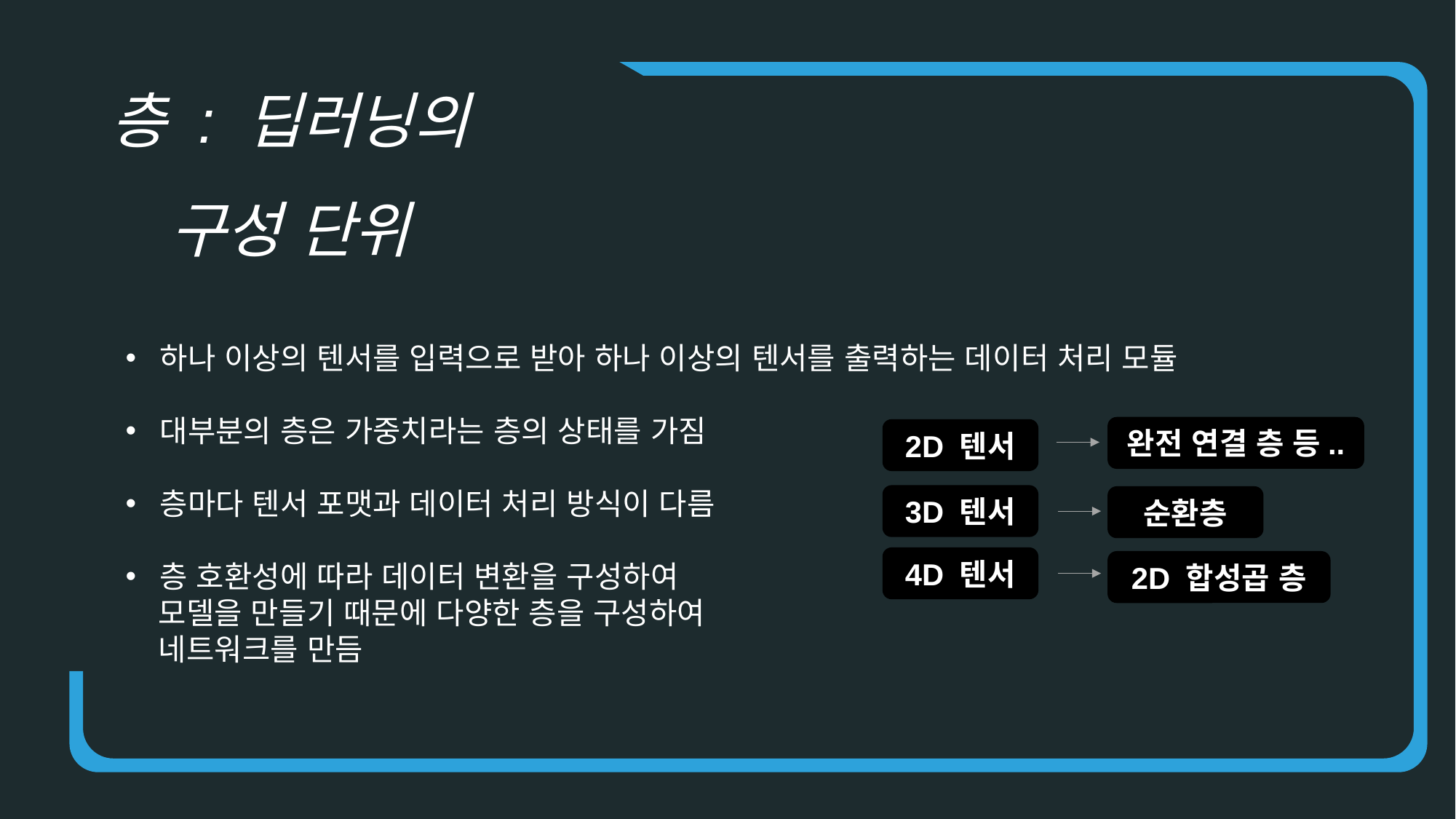

층 : 딥러닝의 구성 단위

하나 이상의 텐서를 입력으로 받아 하나 이상의 텐서를 출력하는 데이터 처리 모듈

대부분의 층은 가중치라는 층의 상태를 가짐

층마다 텐서 포맷과 데이터 처리 방식이 다름

층 호환성에 따라 데이터 변환을 구성하여
   모델을 만들기 때문에 다양한 층을 구성하여
   네트워크를 만듬

완전 연결 층 등..
2D 텐서
3D 텐서
순환층
4D 텐서
2D 합성곱 층